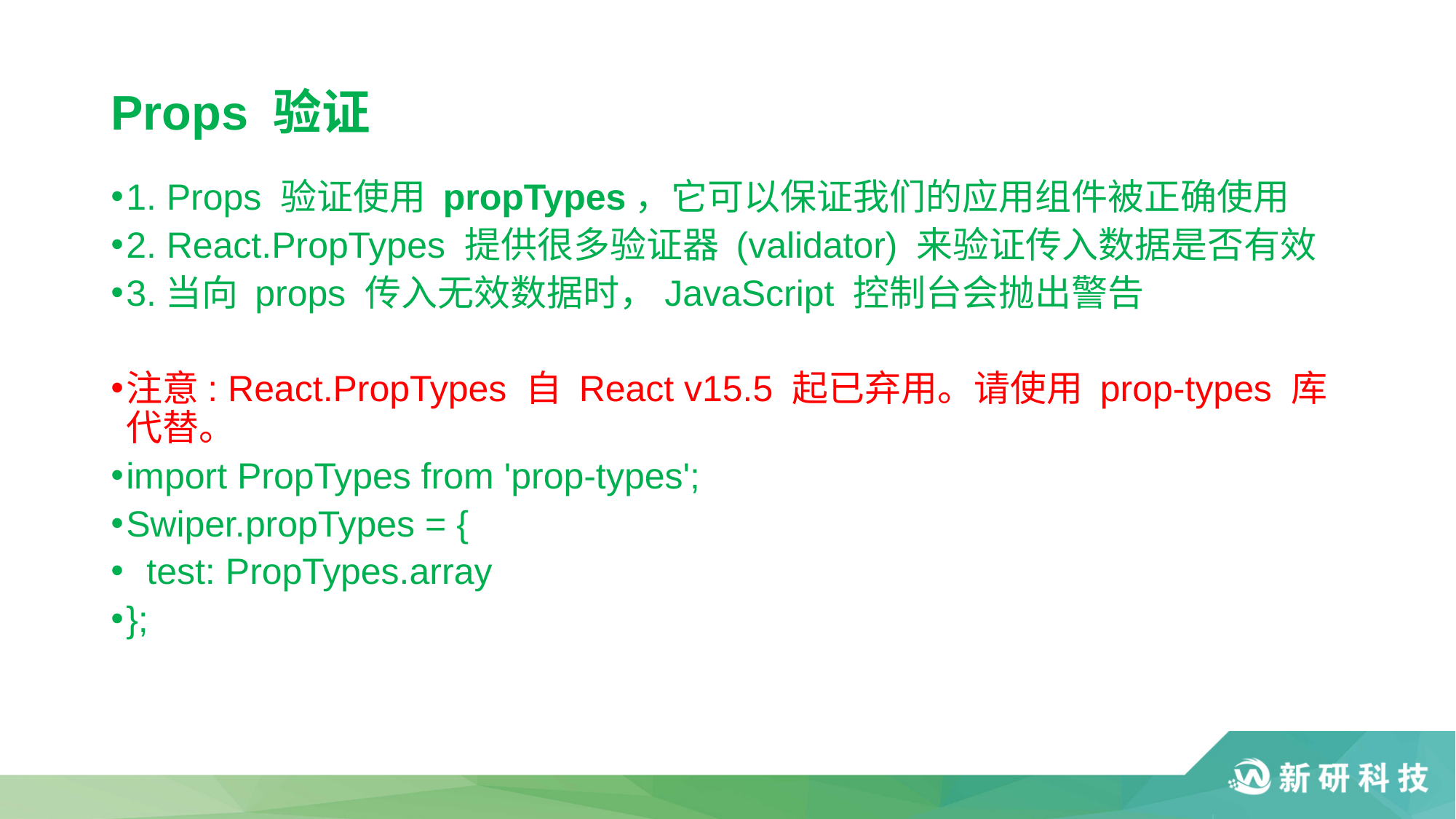

# Props 验证
1. Props 验证使用 propTypes，它可以保证我们的应用组件被正确使用
2. React.PropTypes 提供很多验证器 (validator) 来验证传入数据是否有效
3.当向 props 传入无效数据时，JavaScript 控制台会抛出警告

注意: React.PropTypes 自 React v15.5 起已弃用。请使用 prop-types 库代替。
import PropTypes from 'prop-types';
Swiper.propTypes = {
  test: PropTypes.array
};